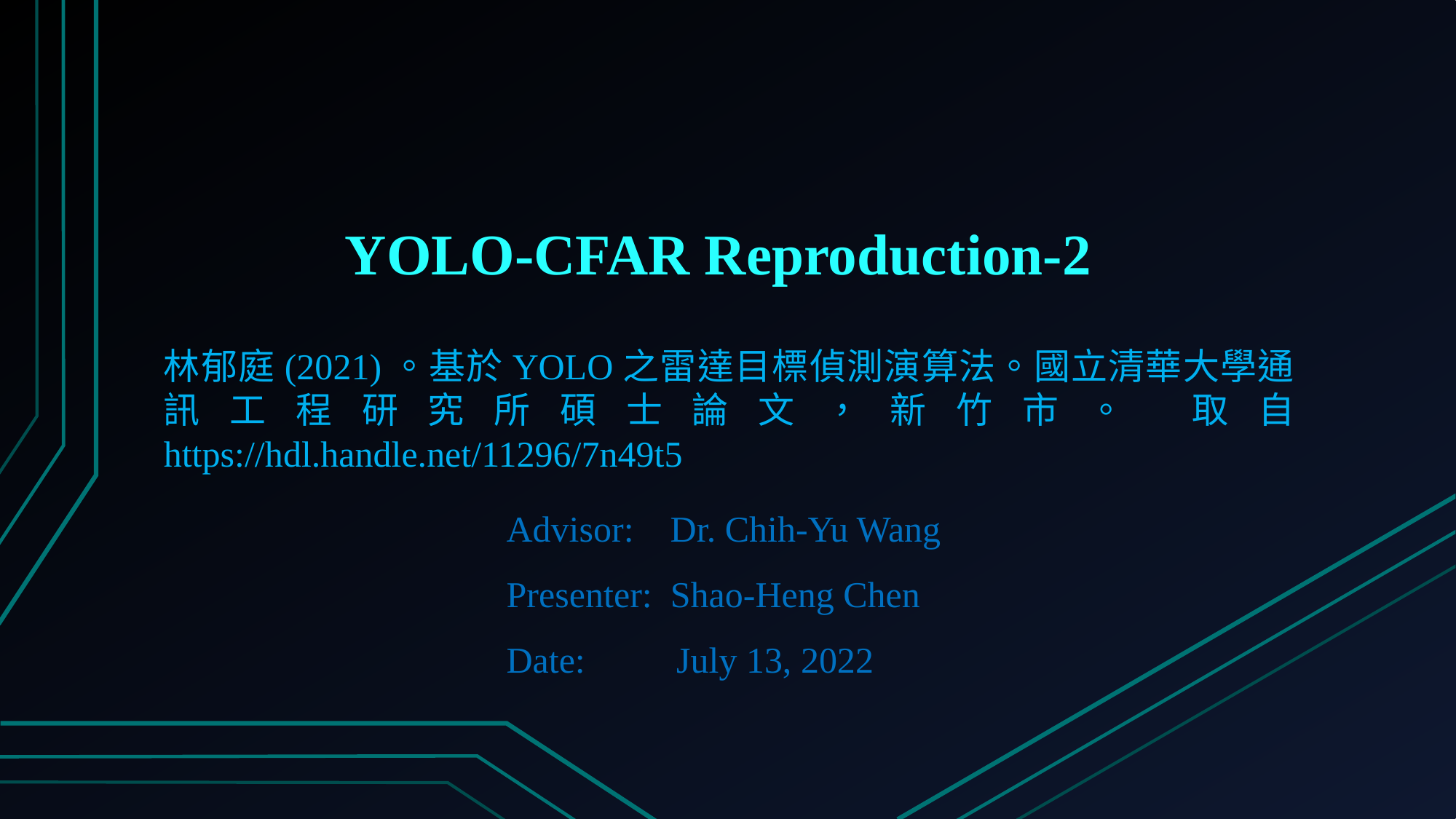

YOLO-CFAR Reproduction-2
林郁庭(2021)。基於YOLO之雷達目標偵測演算法。國立清華大學通訊工程研究所碩士論文，新竹市。 取自 https://hdl.handle.net/11296/7n49t5
Advisor:    Dr. Chih-Yu Wang
Presenter:  Shao-Heng Chen
Date:          July 13, 2022